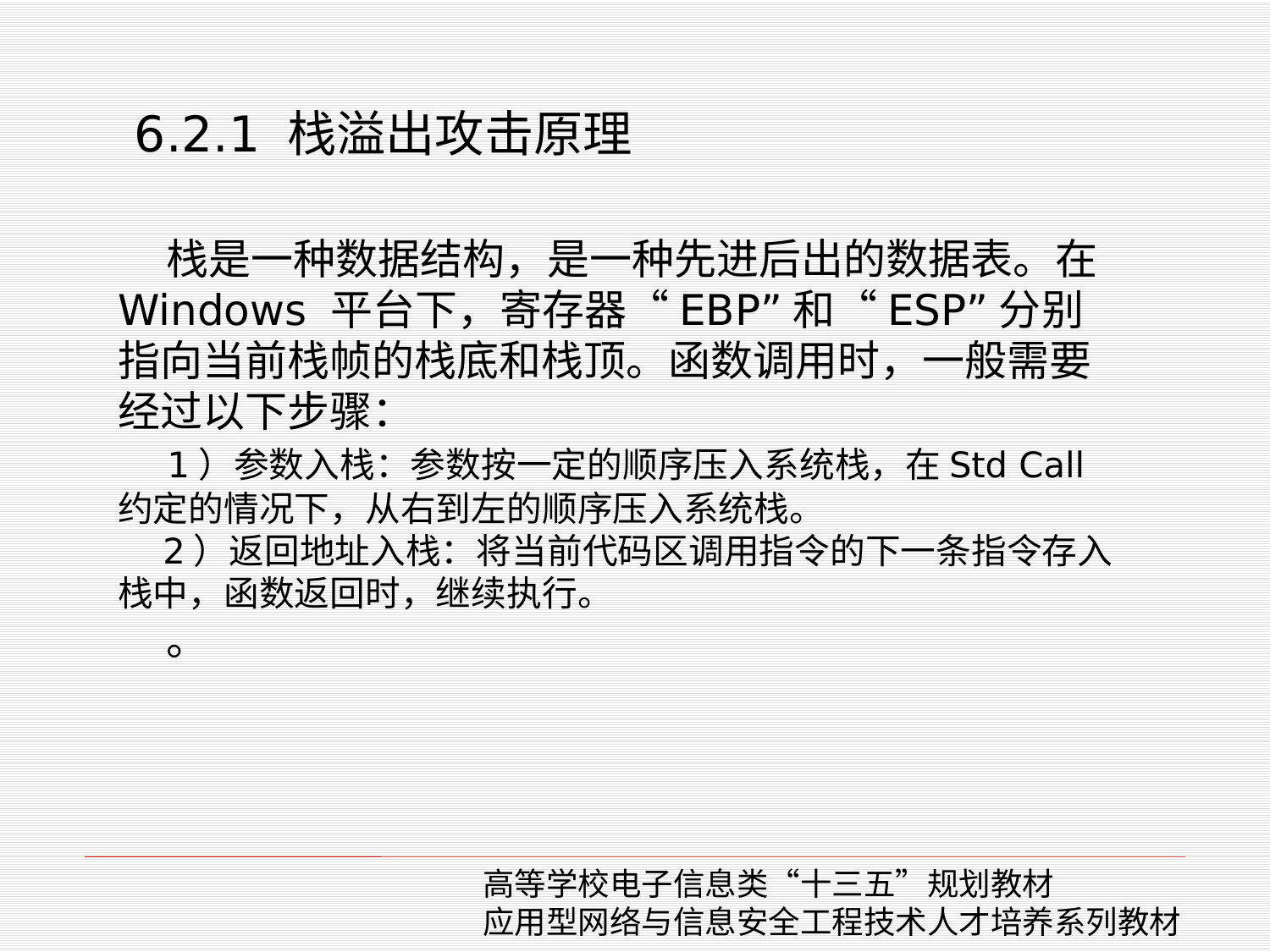

6.2.1 栈溢出攻击原理
    栈是一种数据结构，是一种先进后出的数据表。在Windows 平台下，寄存器“EBP”和“ESP”分别指向当前栈帧的栈底和栈顶。函数调用时，一般需要经过以下步骤：
    1）参数入栈：参数按一定的顺序压入系统栈，在Std Call约定的情况下，从右到左的顺序压入系统栈。
    2）返回地址入栈：将当前代码区调用指令的下一条指令存入栈中，函数返回时，继续执行。
    。

高等学校电子信息类“十三五”规划教材
应用型网络与信息安全工程技术人才培养系列教材